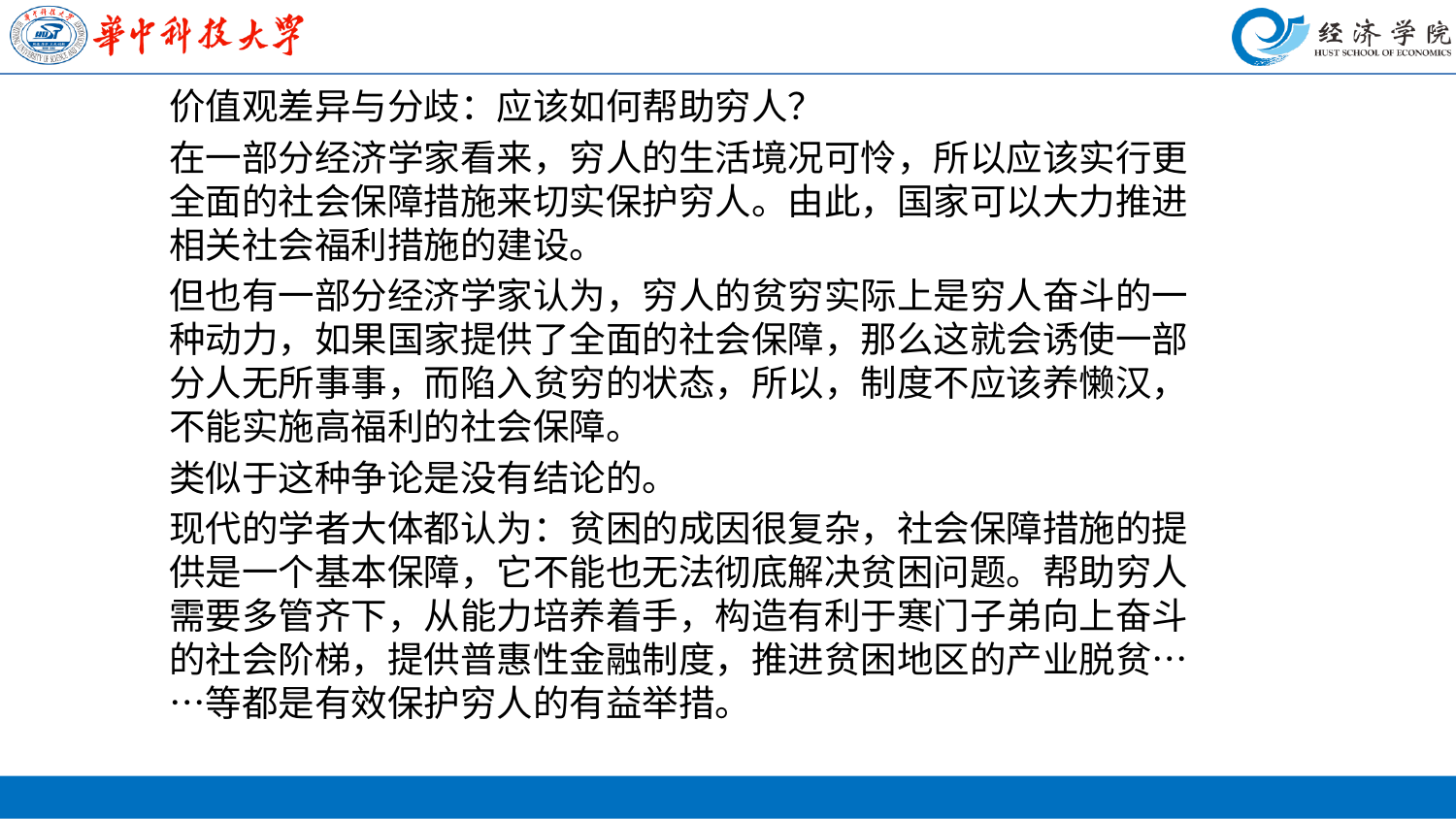

价值观差异与分歧：应该如何帮助穷人？
在一部分经济学家看来，穷人的生活境况可怜，所以应该实行更全面的社会保障措施来切实保护穷人。由此，国家可以大力推进相关社会福利措施的建设。
但也有一部分经济学家认为，穷人的贫穷实际上是穷人奋斗的一种动力，如果国家提供了全面的社会保障，那么这就会诱使一部分人无所事事，而陷入贫穷的状态，所以，制度不应该养懒汉，不能实施高福利的社会保障。
类似于这种争论是没有结论的。
现代的学者大体都认为：贫困的成因很复杂，社会保障措施的提供是一个基本保障，它不能也无法彻底解决贫困问题。帮助穷人需要多管齐下，从能力培养着手，构造有利于寒门子弟向上奋斗的社会阶梯，提供普惠性金融制度，推进贫困地区的产业脱贫……等都是有效保护穷人的有益举措。